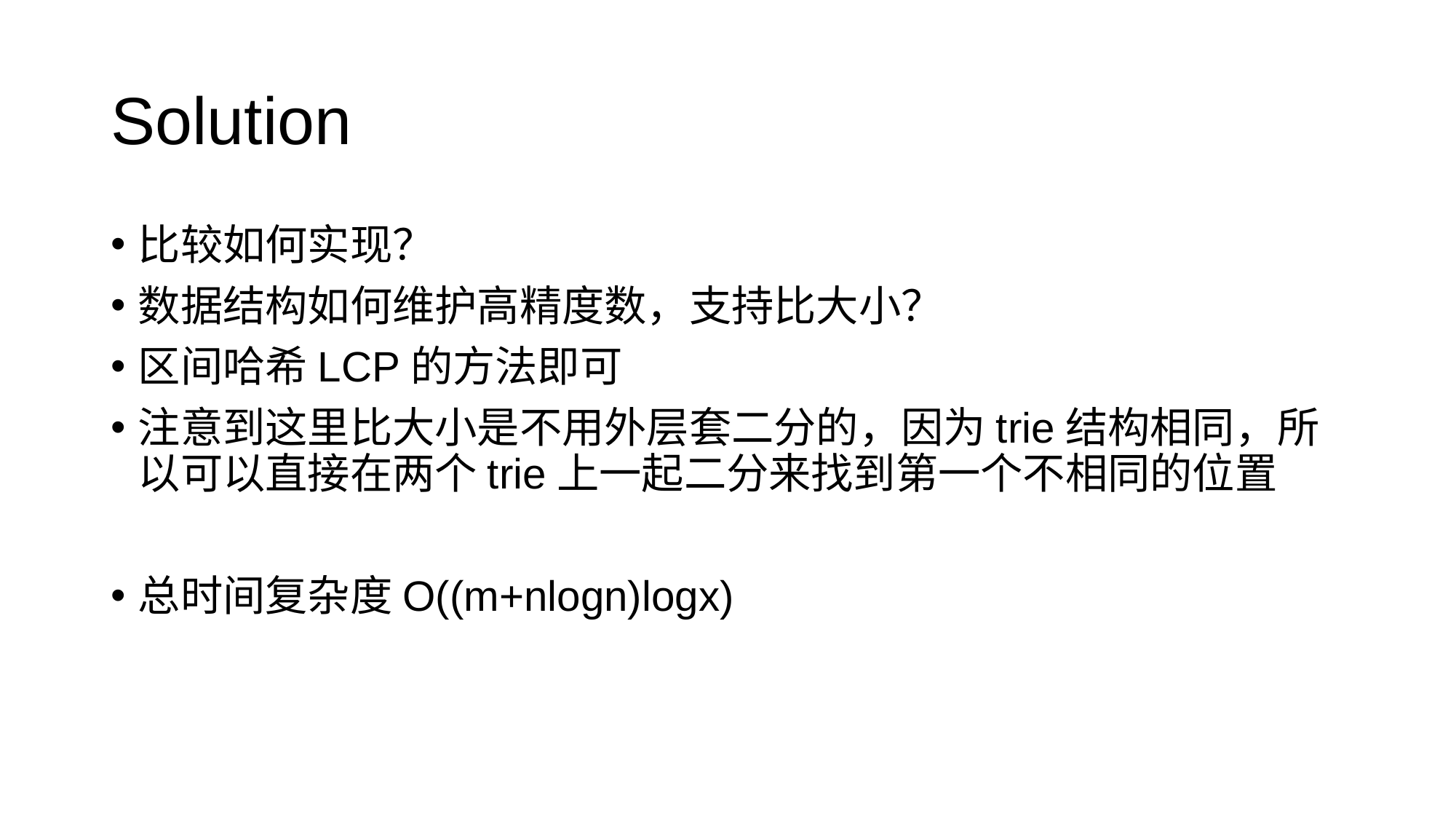

# Solution
比较如何实现？
数据结构如何维护高精度数，支持比大小？
区间哈希LCP的方法即可
注意到这里比大小是不用外层套二分的，因为trie结构相同，所以可以直接在两个trie上一起二分来找到第一个不相同的位置

总时间复杂度O((m+nlogn)logx)